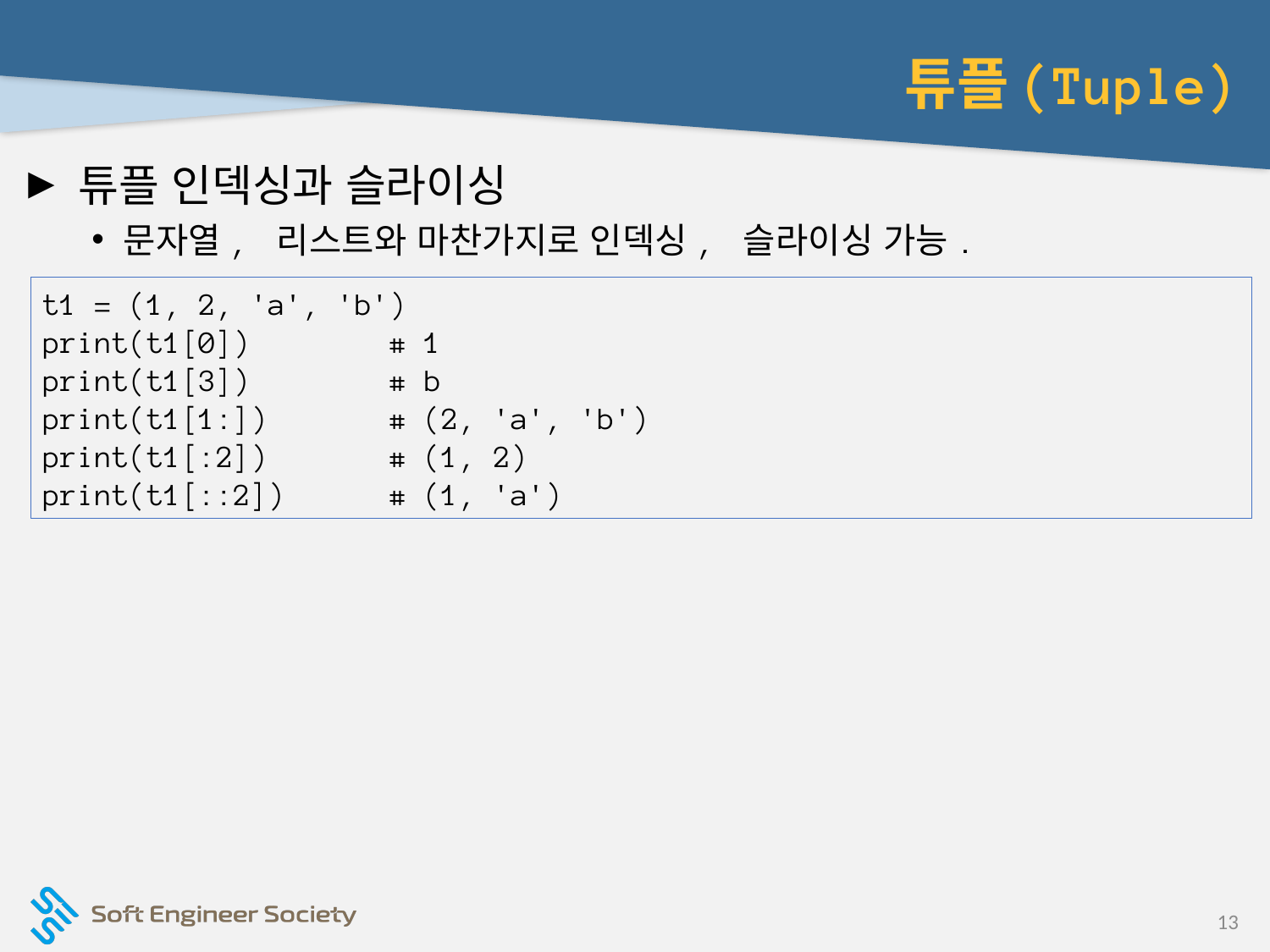

# 튜플(Tuple)
튜플 인덱싱과 슬라이싱
문자열, 리스트와 마찬가지로 인덱싱, 슬라이싱 가능.
t1 = (1, 2, 'a', 'b')
print(t1[0])        # 1
print(t1[3])        # b
print(t1[1:])       # (2, 'a', 'b')
print(t1[:2])       # (1, 2)
print(t1[::2])      # (1, 'a')
13